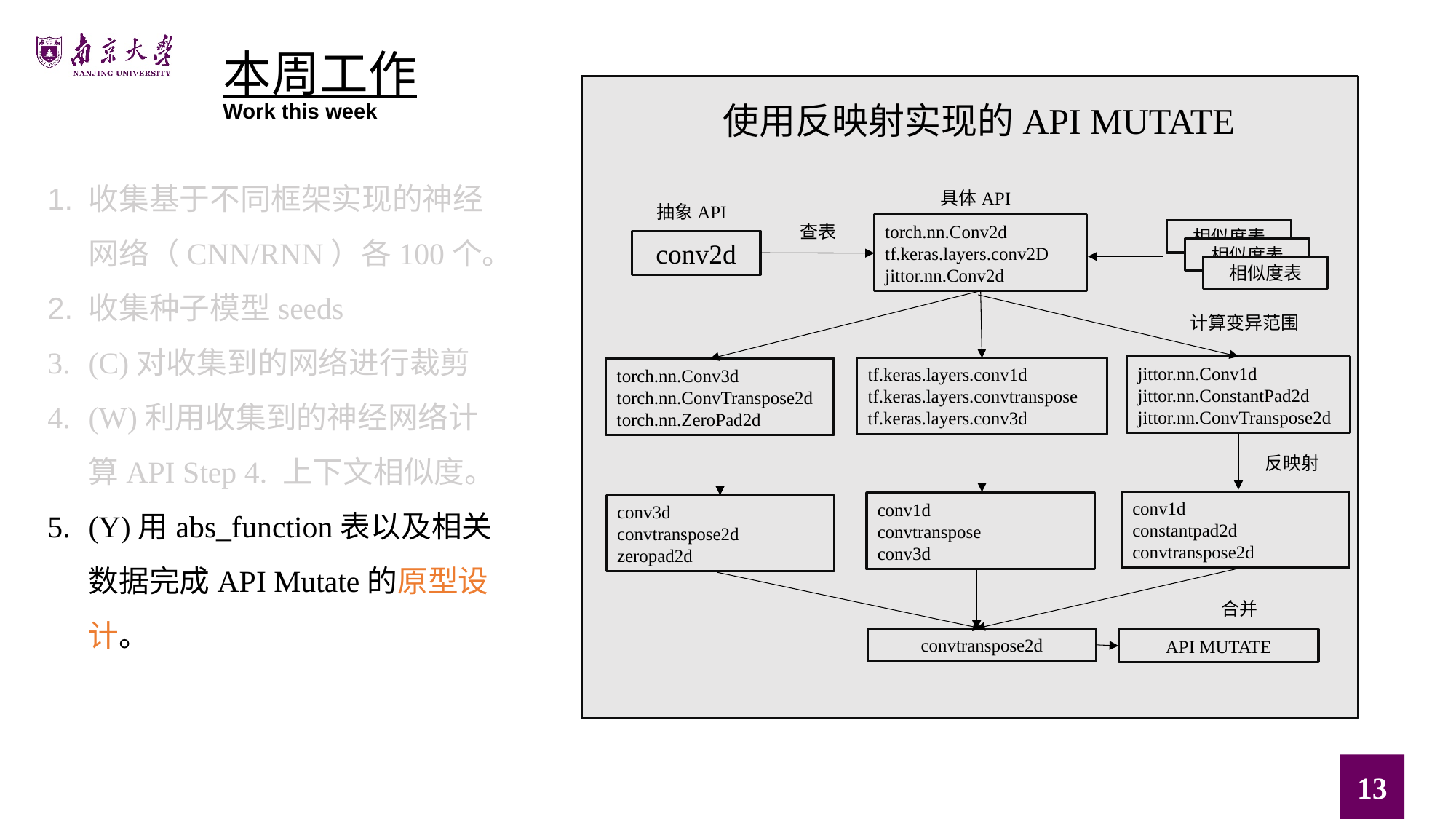

本周工作

Work this week
     使用反映射实现的API MUTATE
收集基于不同框架实现的神经网络（CNN/RNN）各100个。
收集种子模型seeds
(C)对收集到的网络进行裁剪
(W)利用收集到的神经网络计算API Step 4. 上下文相似度。
(Y)用abs_function表以及相关数据完成API Mutate的原型设计。
具体API
抽象API
查表
torch.nn.Conv2d
tf.keras.layers.conv2D
jittor.nn.Conv2d
相似度表
conv2d
相似度表
相似度表
计算变异范围
jittor.nn.Conv1d
jittor.nn.ConstantPad2d
jittor.nn.ConvTranspose2d
tf.keras.layers.conv1d
tf.keras.layers.convtranspose
tf.keras.layers.conv3d
torch.nn.Conv3d
torch.nn.ConvTranspose2d
torch.nn.ZeroPad2d
反映射
conv1d
constantpad2d
convtranspose2d
conv1d
convtranspose
conv3d
conv3d
convtranspose2d
zeropad2d
合并
convtranspose2d
API MUTATE
13